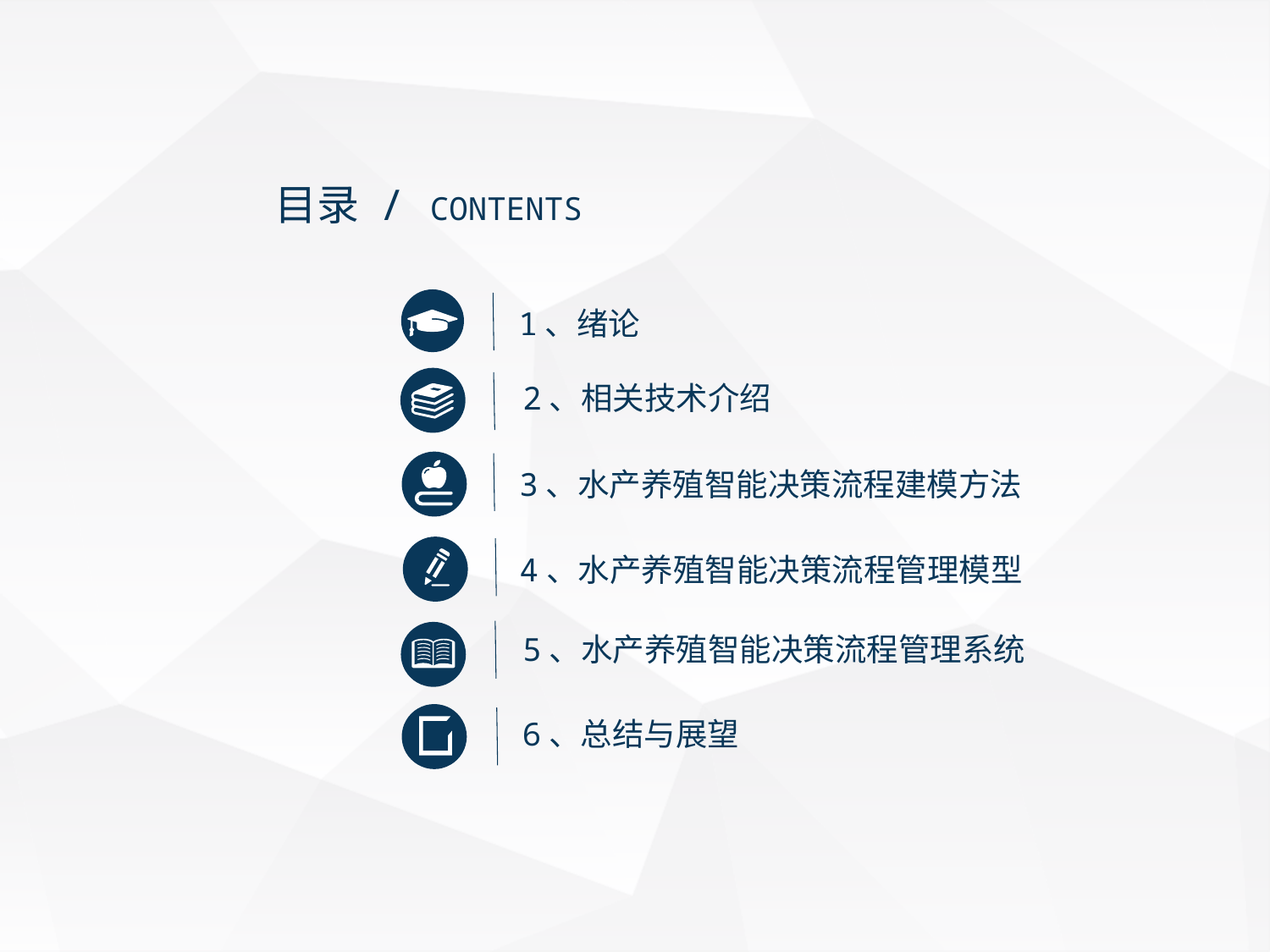

目录 / CONTENTS

1、绪论
2、相关技术介绍
3、水产养殖智能决策流程建模方法
4、水产养殖智能决策流程管理模型
5、水产养殖智能决策流程管理系统
6、总结与展望